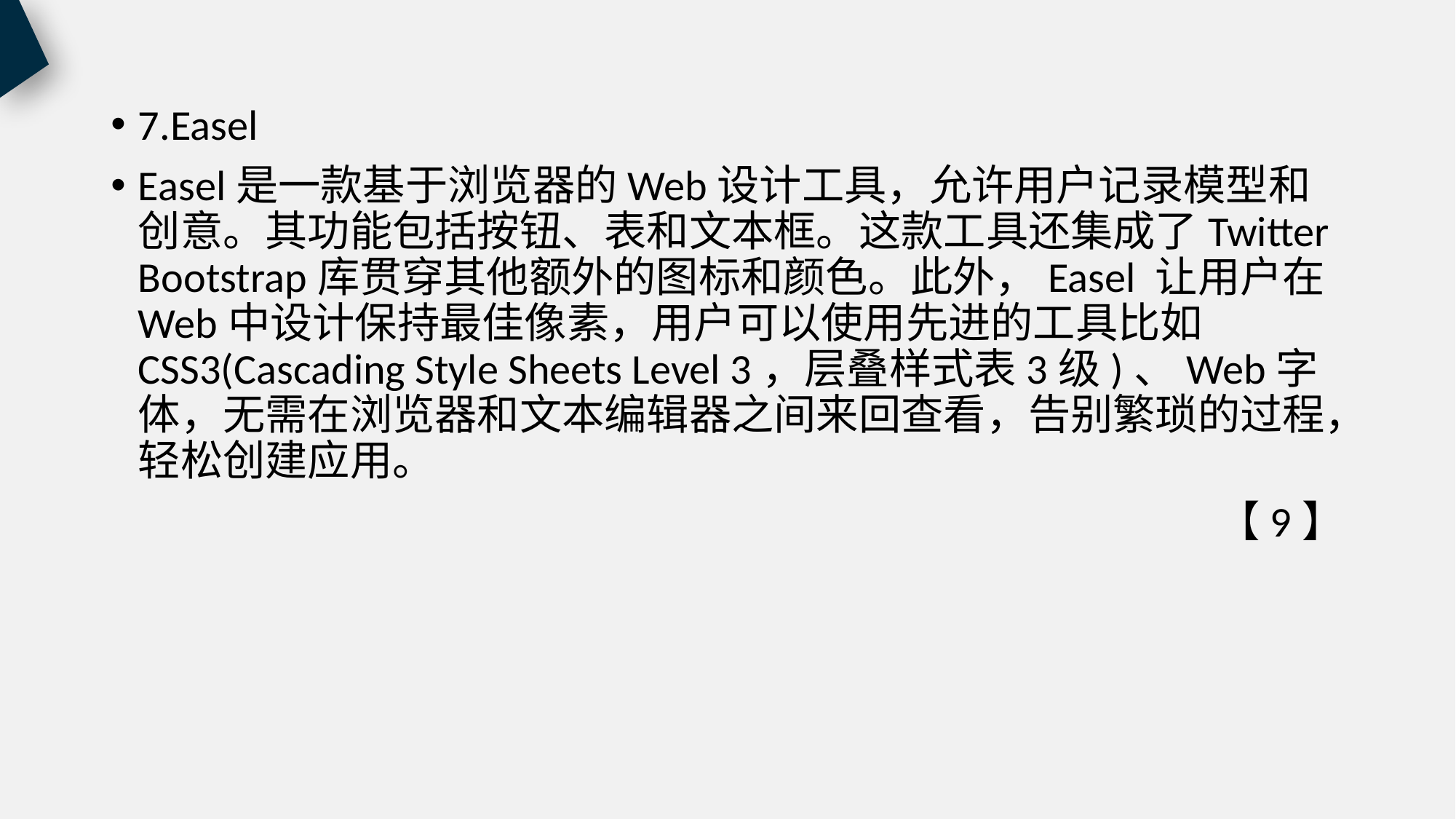

7.Easel
Easel是一款基于浏览器的Web设计工具，允许用户记录模型和创意。其功能包括按钮、表和文本框。这款工具还集成了Twitter Bootstrap库贯穿其他额外的图标和颜色。此外，Easel 让用户在Web中设计保持最佳像素，用户可以使用先进的工具比如CSS3(Cascading Style Sheets Level 3，层叠样式表3级)、Web字体，无需在浏览器和文本编辑器之间来回查看，告别繁琐的过程，轻松创建应用。
【9】